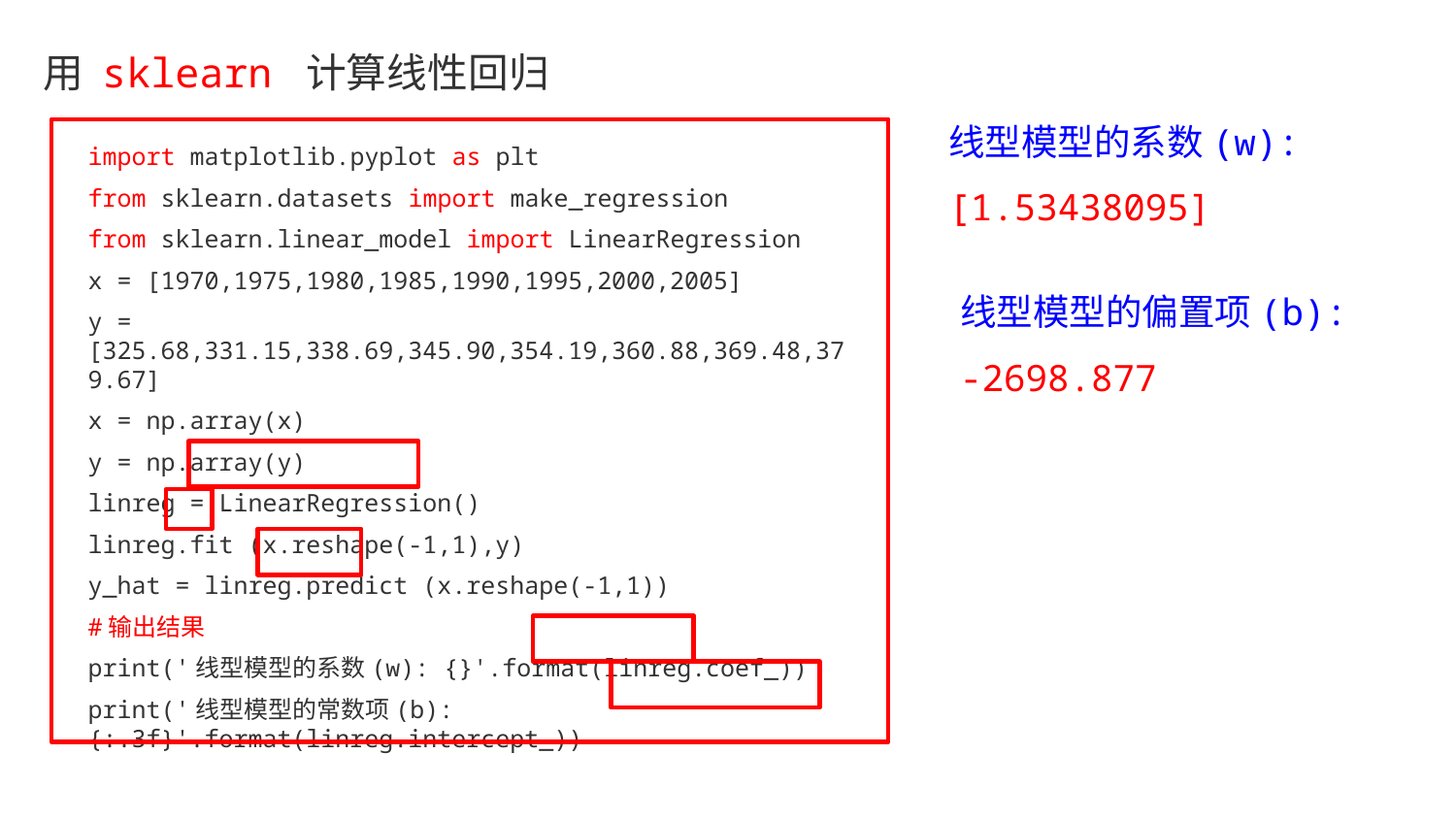

用 sklearn 计算线性回归
线型模型的系数(w): [1.53438095]

import matplotlib.pyplot as plt
from sklearn.datasets import make_regression
from sklearn.linear_model import LinearRegression
x = [1970,1975,1980,1985,1990,1995,2000,2005]
y = [325.68,331.15,338.69,345.90,354.19,360.88,369.48,379.67]
x = np.array(x)
y = np.array(y)
linreg = LinearRegression()
linreg.fit (x.reshape(-1,1),y)
y_hat = linreg.predict (x.reshape(-1,1))
#输出结果
print('线型模型的系数(w): {}'.format(linreg.coef_))
print('线型模型的常数项(b): {:.3f}'.format(linreg.intercept_))
线型模型的偏置项(b): -2698.877